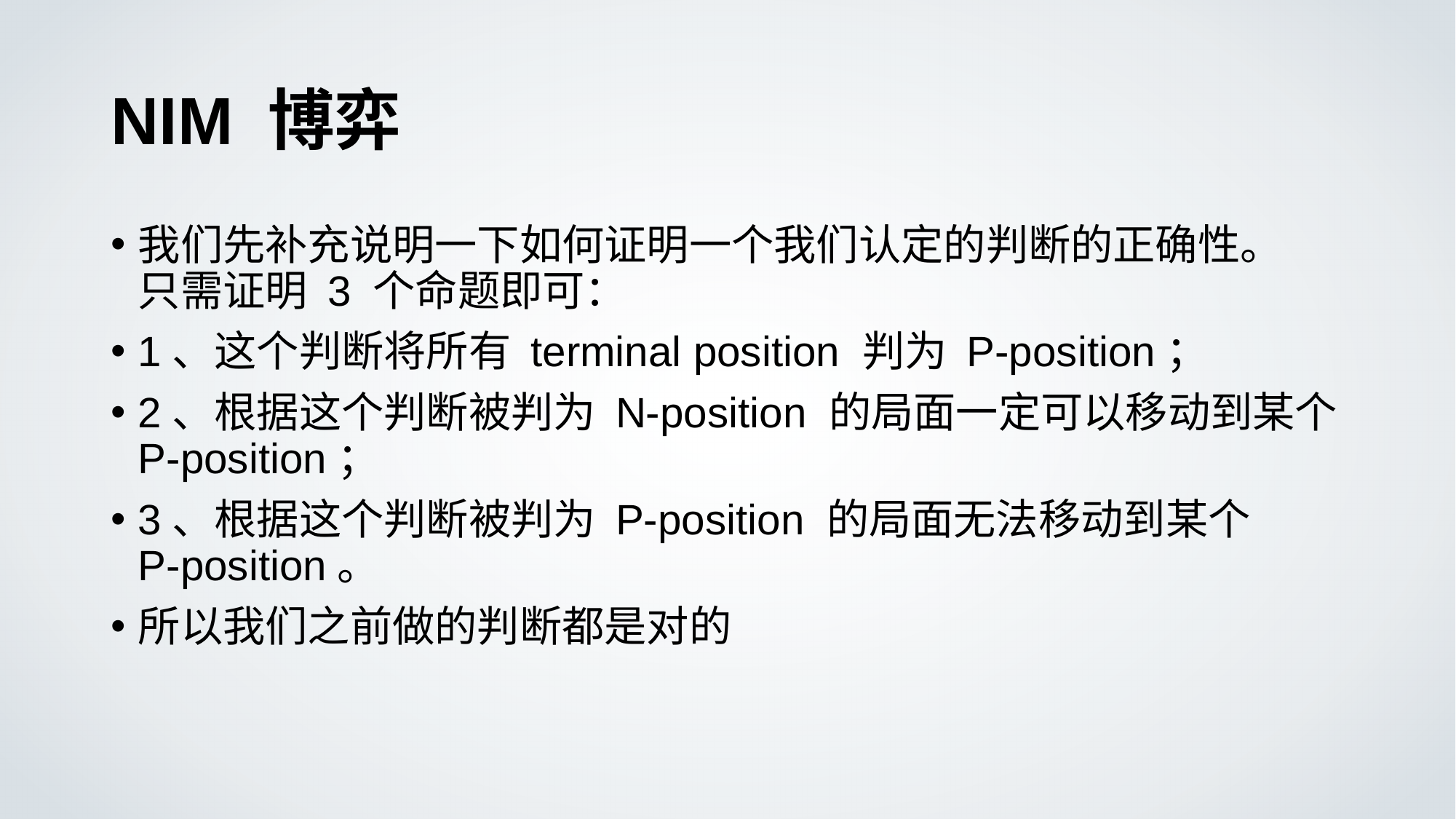

# NIM 博弈
我们先补充说明一下如何证明一个我们认定的判断的正确性。
只需证明 3 个命题即可：
1、这个判断将所有 terminal position 判为 P-position；
2、根据这个判断被判为 N-position 的局面一定可以移动到某个
P-position；
3、根据这个判断被判为 P-position 的局面无法移动到某个
P-position。
所以我们之前做的判断都是对的